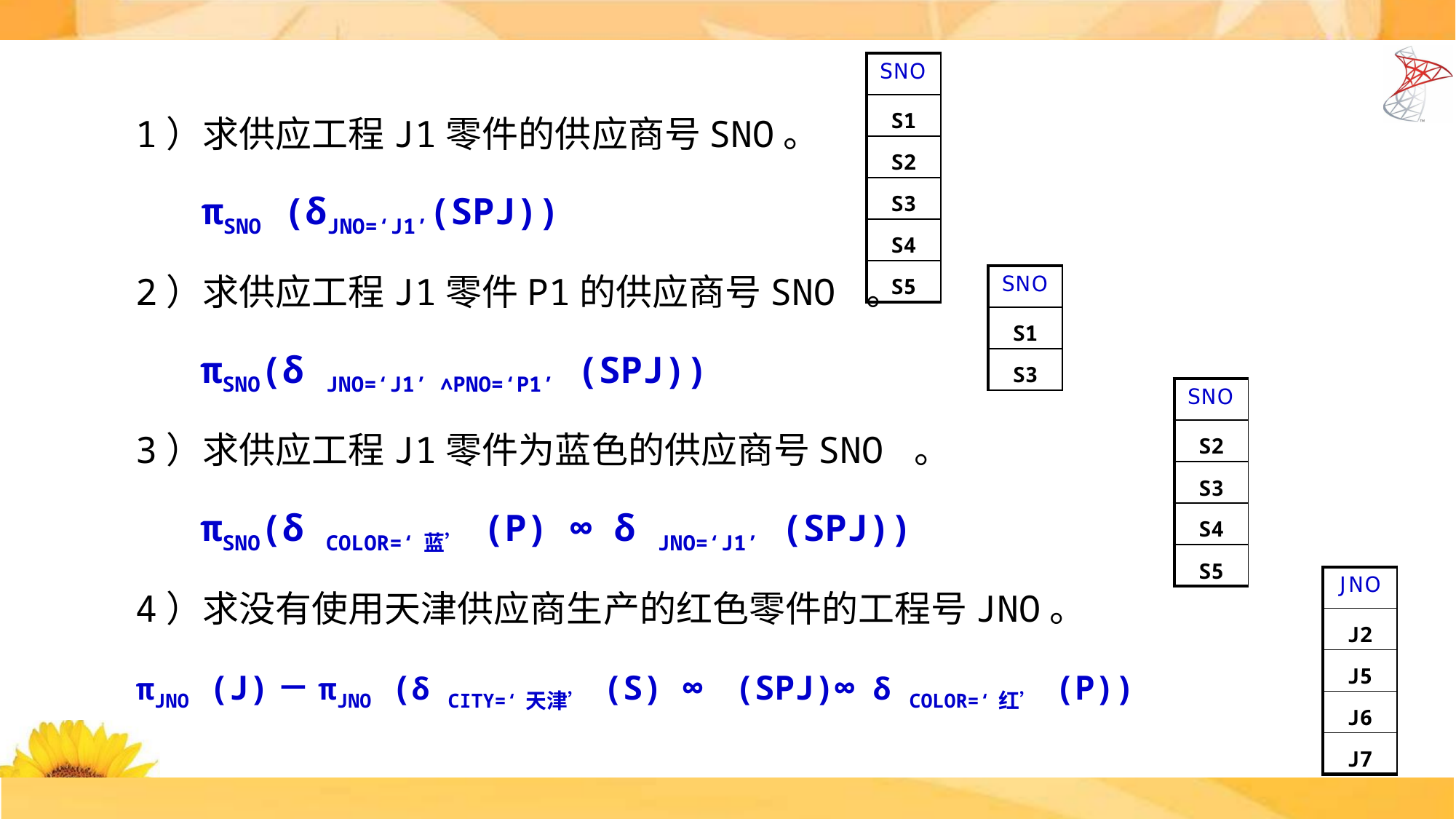

| SNO |
| --- |
| S1 |
| S2 |
| S3 |
| S4 |
| S5 |
1）求供应工程J1零件的供应商号SNO。
   πSNO (δJNO=‘J1’(SPJ))
2）求供应工程J1零件P1的供应商号SNO 。
      πSNO(δ JNO=‘J1’ ∧PNO=‘P1’ (SPJ))
3）求供应工程J1零件为蓝色的供应商号SNO 。
      πSNO(δ COLOR=‘蓝’ (P) ∞ δ JNO=‘J1’ (SPJ))
4）求没有使用天津供应商生产的红色零件的工程号JNO。
πJNO (J)－πJNO (δ CITY=‘天津’ (S) ∞  (SPJ)∞ δ COLOR=‘红’ (P))
| SNO |
| --- |
| S1 |
| S3 |
| SNO |
| --- |
| S2 |
| S3 |
| S4 |
| S5 |
| JNO |
| --- |
| J2 |
| J5 |
| J6 |
| J7 |